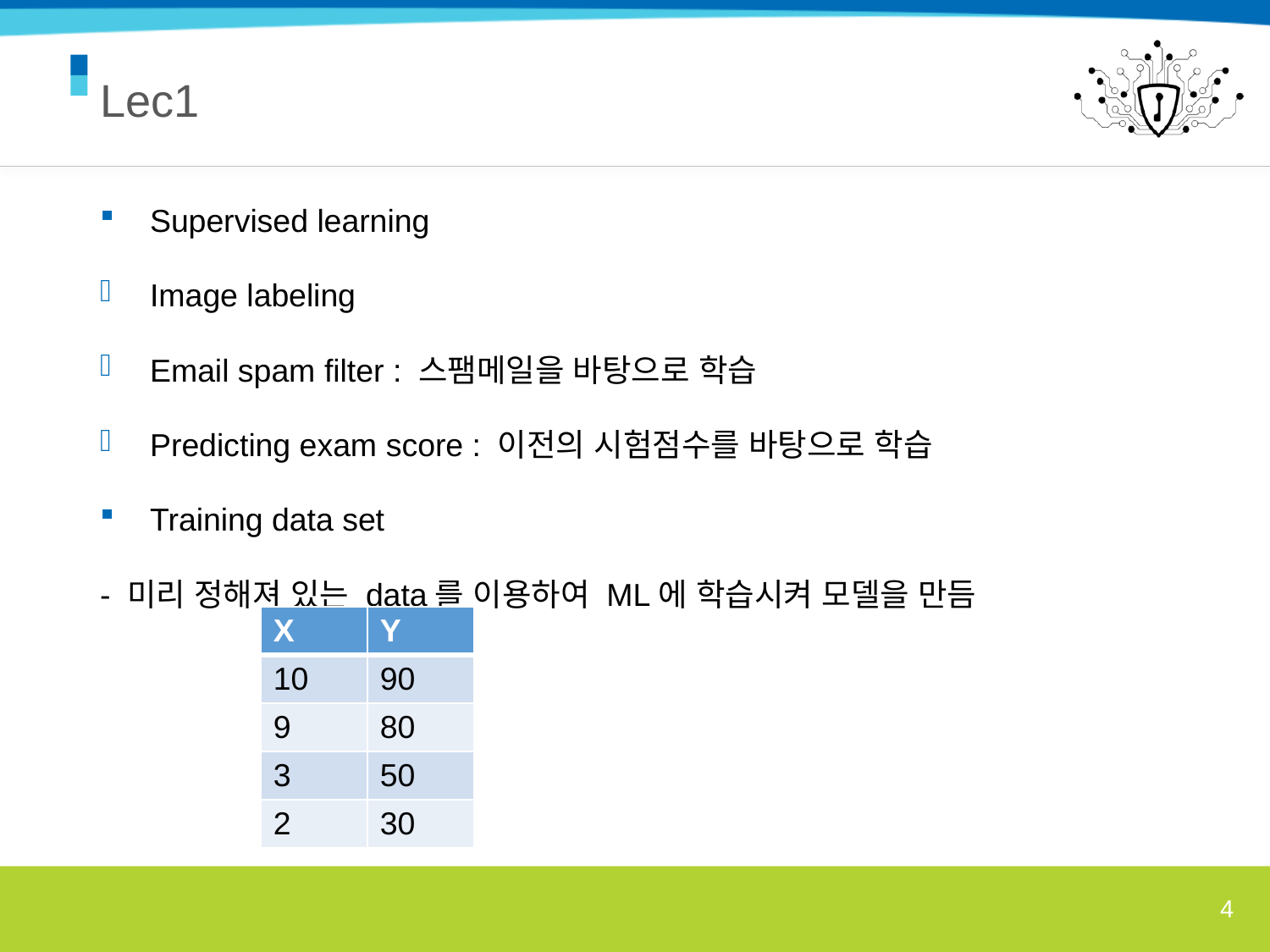

# Lec1
Supervised learning
Image labeling
Email spam filter : 스팸메일을 바탕으로 학습
Predicting exam score : 이전의 시험점수를 바탕으로 학습
Training data set
- 미리 정해져 있는 data를 이용하여 ML에 학습시켜 모델을 만듬
| X | Y |
| --- | --- |
| 10 | 90 |
| 9 | 80 |
| 3 | 50 |
| 2 | 30 |
4